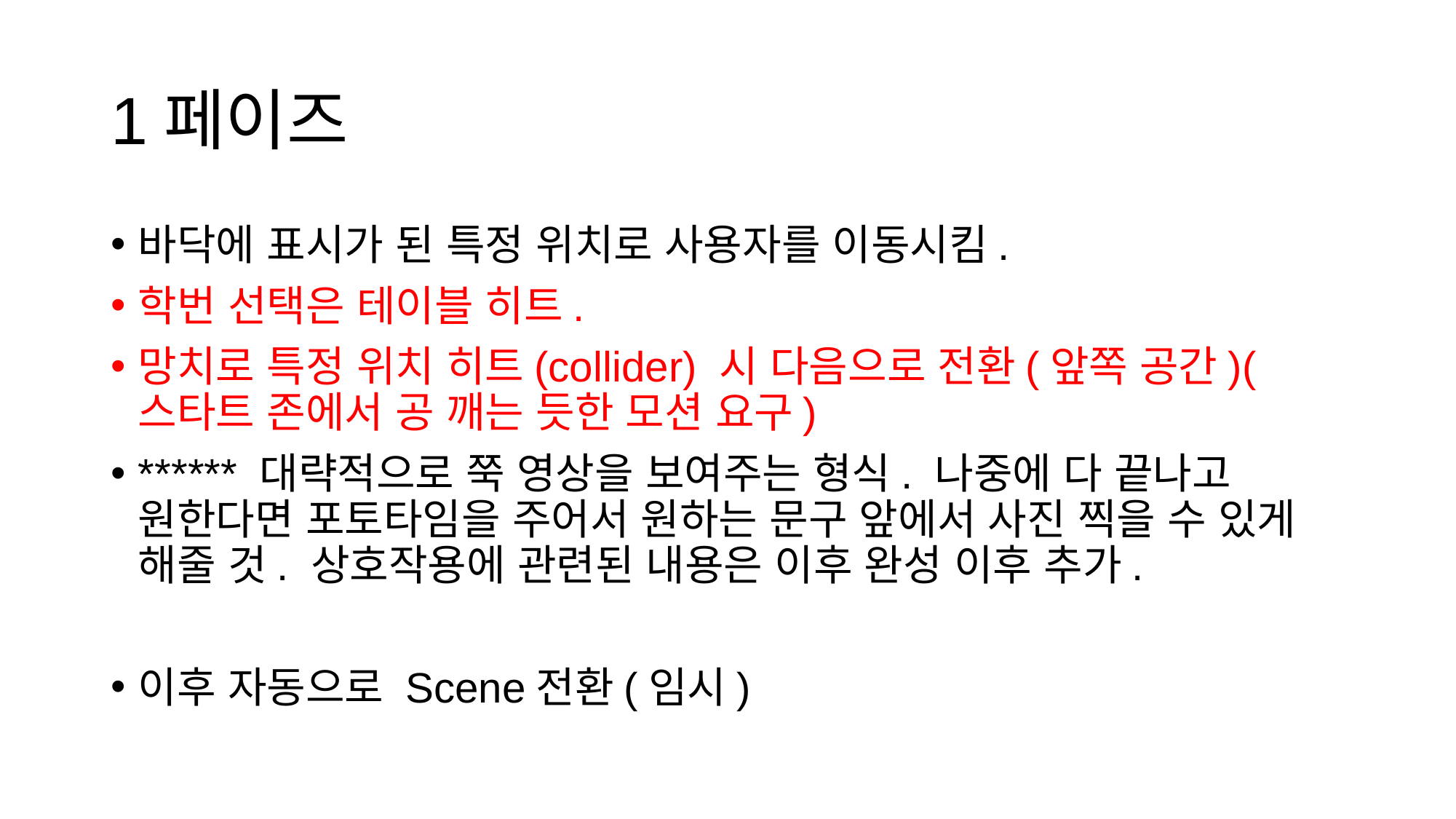

# 1페이즈
바닥에 표시가 된 특정 위치로 사용자를 이동시킴.
학번 선택은 테이블 히트.
망치로 특정 위치 히트(collider) 시 다음으로 전환(앞쪽 공간)(스타트 존에서 공 깨는 듯한 모션 요구)
****** 대략적으로 쭉 영상을 보여주는 형식. 나중에 다 끝나고 원한다면 포토타임을 주어서 원하는 문구 앞에서 사진 찍을 수 있게 해줄 것. 상호작용에 관련된 내용은 이후 완성 이후 추가.

이후 자동으로 Scene전환(임시)